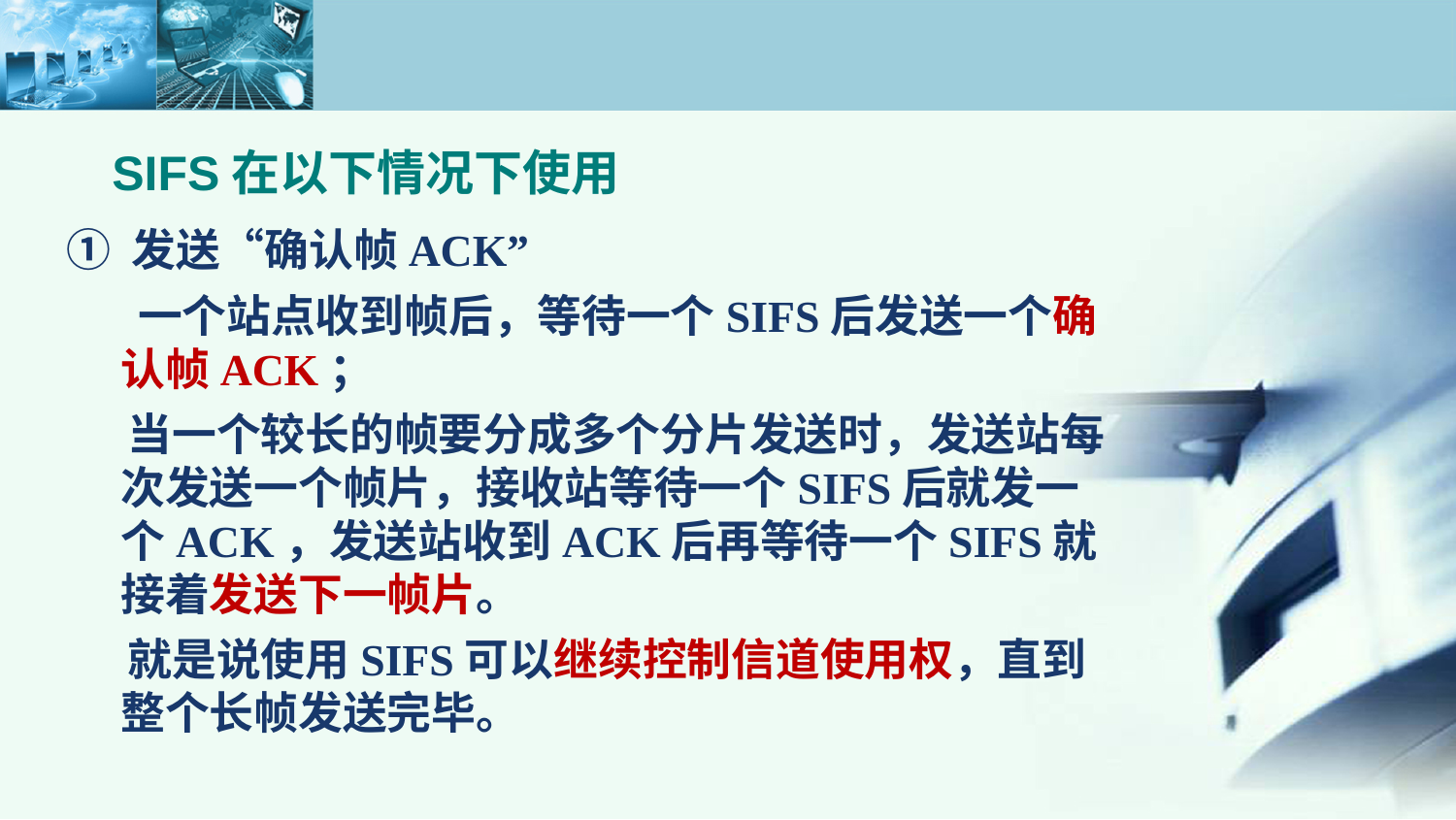

# SIFS在以下情况下使用
① 发送“确认帧ACK”
      一个站点收到帧后，等待一个SIFS后发送一个确认帧ACK；
     当一个较长的帧要分成多个分片发送时，发送站每次发送一个帧片，接收站等待一个SIFS后就发一个ACK，发送站收到ACK后再等待一个SIFS就接着发送下一帧片。
     就是说使用SIFS可以继续控制信道使用权，直到整个长帧发送完毕。